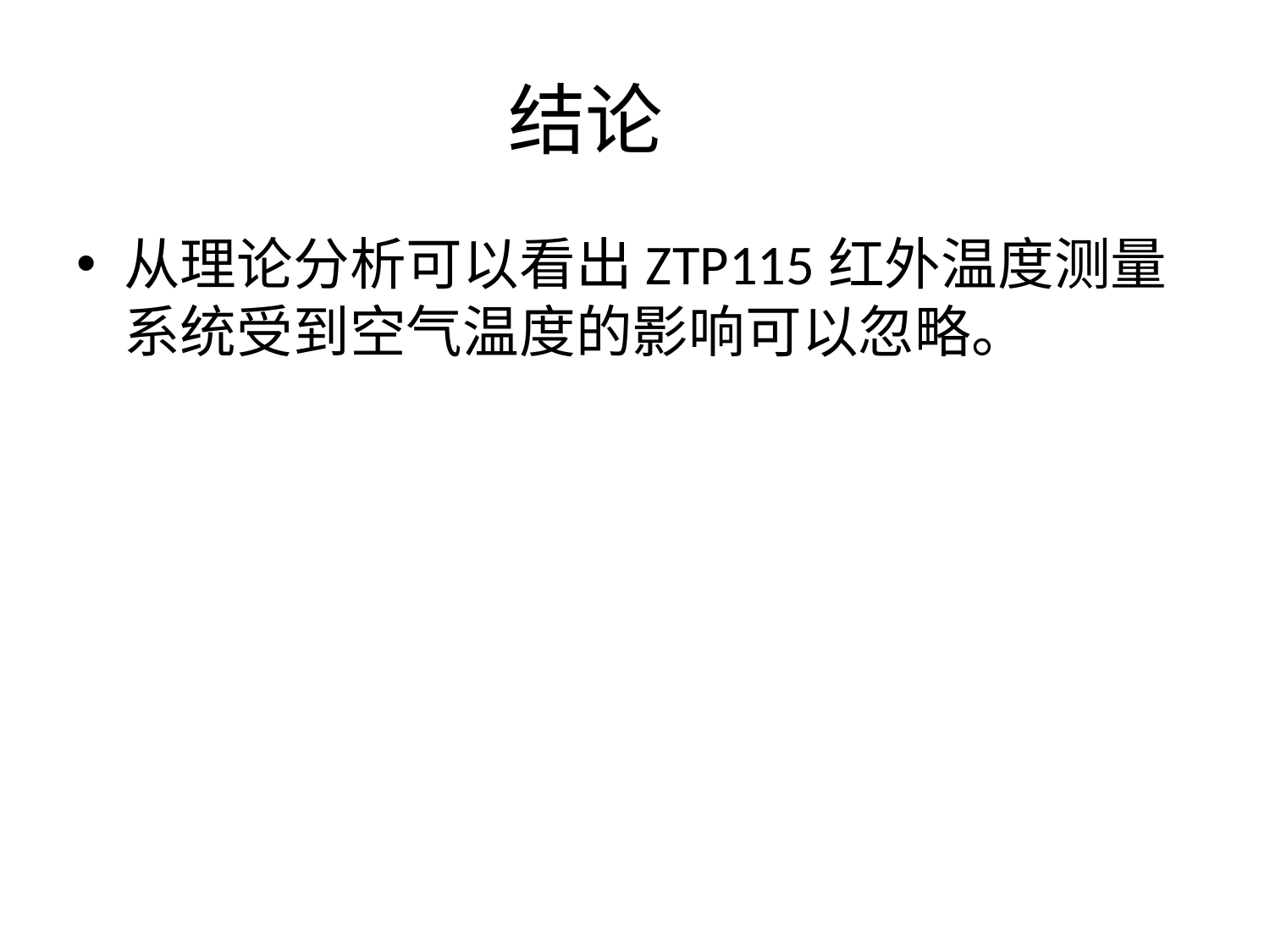

# 结论
从理论分析可以看出ZTP115红外温度测量系统受到空气温度的影响可以忽略。